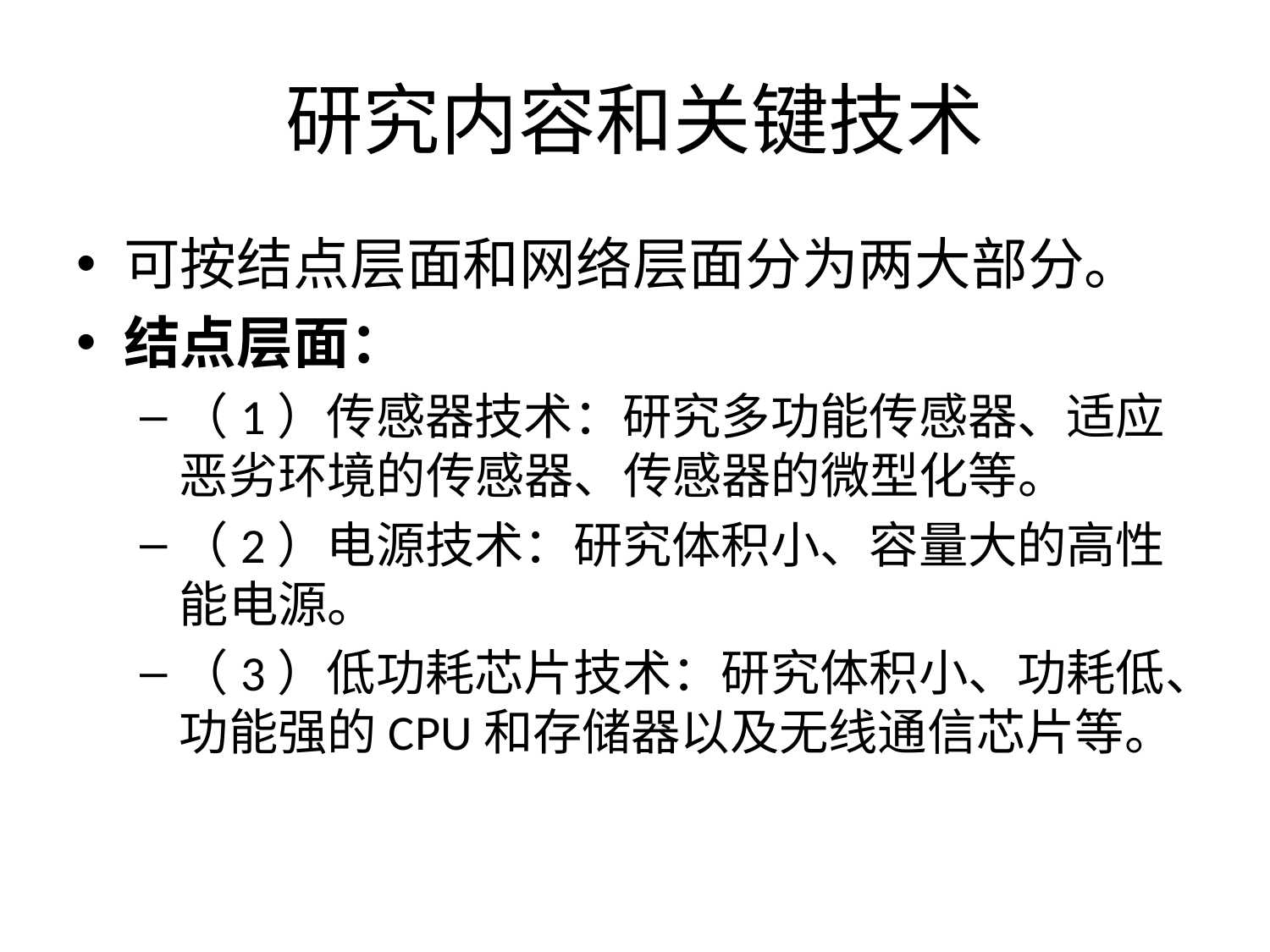

# 研究内容和关键技术
可按结点层面和网络层面分为两大部分。
结点层面：
（1）传感器技术：研究多功能传感器、适应恶劣环境的传感器、传感器的微型化等。
（2）电源技术：研究体积小、容量大的高性能电源。
（3）低功耗芯片技术：研究体积小、功耗低、功能强的CPU和存储器以及无线通信芯片等。